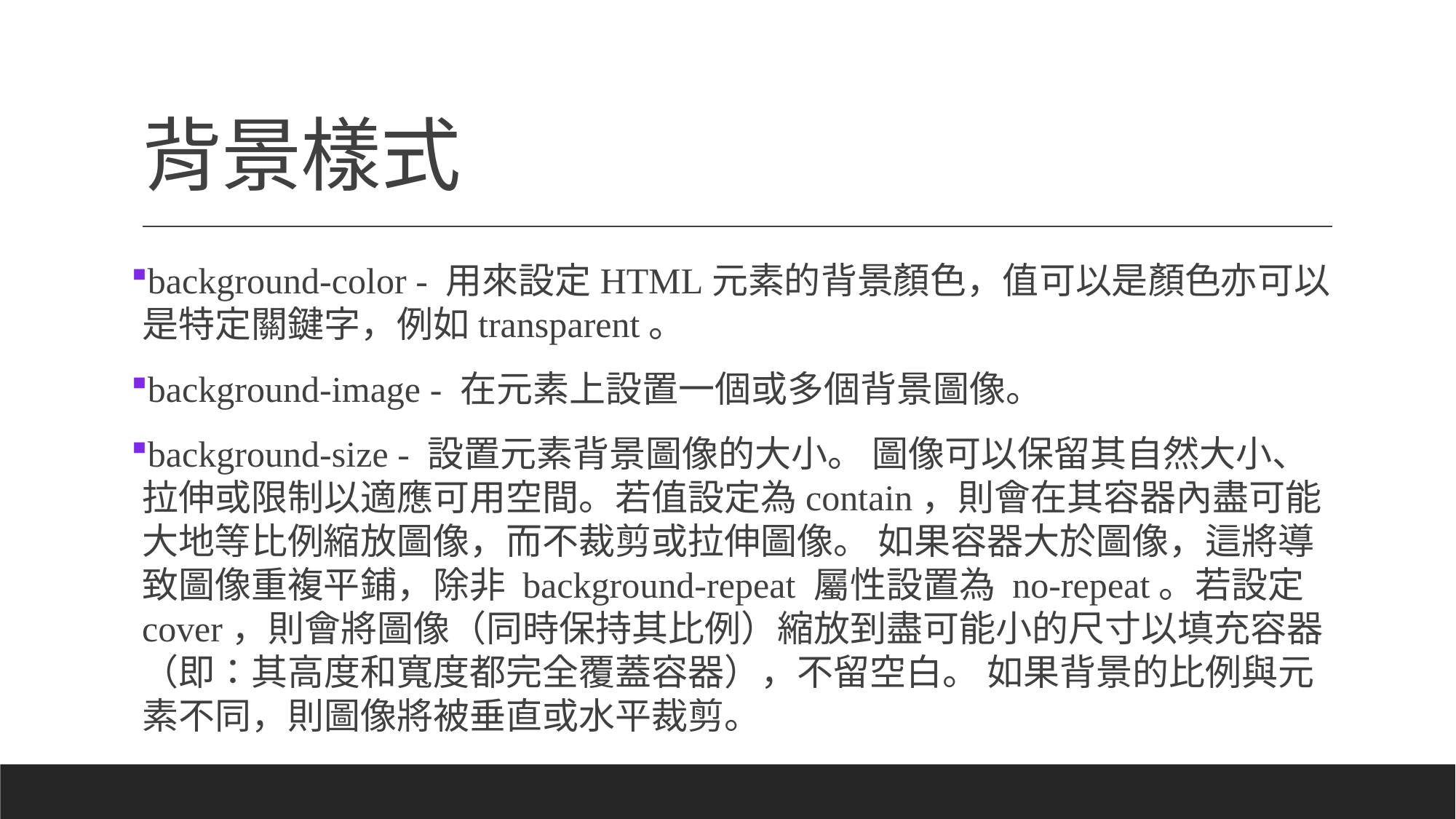

# 背景樣式
background-color - 用來設定HTML元素的背景顏色，值可以是顏色亦可以是特定關鍵字，例如transparent。
background-image - 在元素上設置一個或多個背景圖像。
background-size - 設置元素背景圖像的大小。 圖像可以保留其自然大小、拉伸或限制以適應可用空間。若值設定為contain，則會在其容器內盡可能大地等比例縮放圖像，而不裁剪或拉伸圖像。 如果容器大於圖像，這將導致圖像重複平鋪，除非 background-repeat 屬性設置為 no-repeat。若設定cover，則會將圖像（同時保持其比例）縮放到盡可能小的尺寸以填充容器（即：其高度和寬度都完全覆蓋容器），不留空白。 如果背景的比例與元素不同，則圖像將被垂直或水平裁剪。